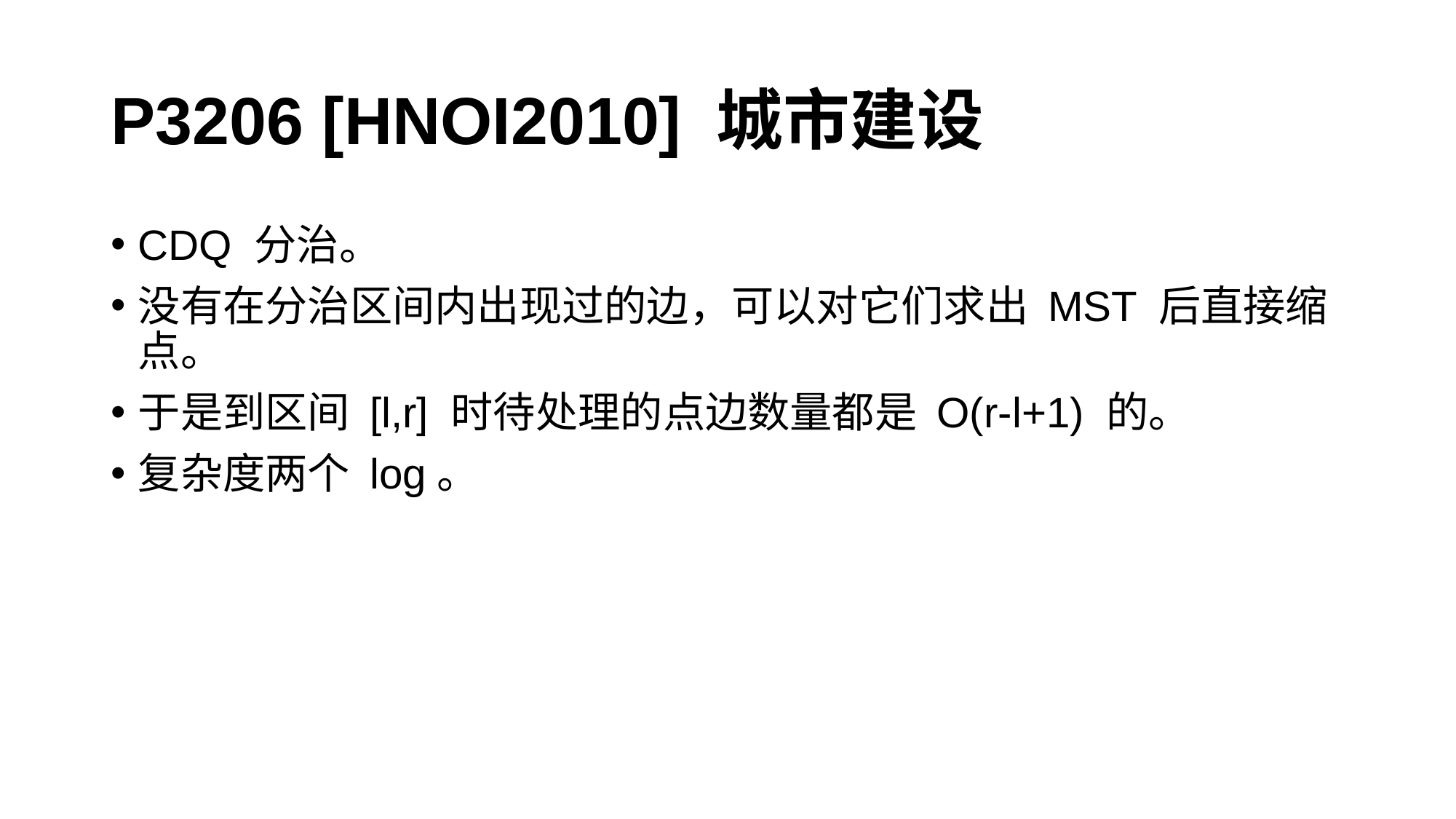

# P3206 [HNOI2010] 城市建设
CDQ 分治。
没有在分治区间内出现过的边，可以对它们求出 MST 后直接缩点。
于是到区间 [l,r] 时待处理的点边数量都是 O(r-l+1) 的。
复杂度两个 log。